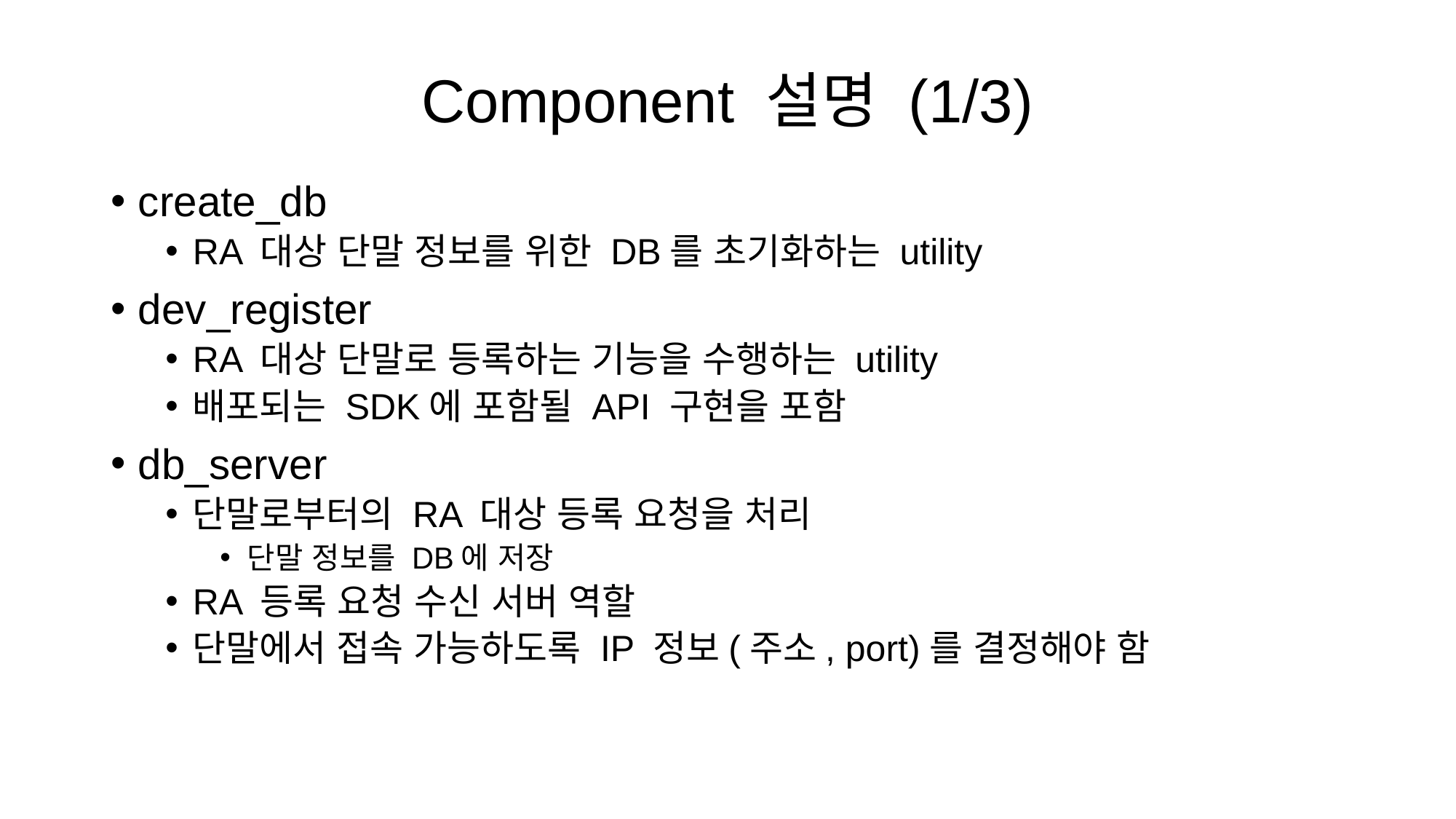

Component 설명 (1/3)
create_db
RA 대상 단말 정보를 위한 DB를 초기화하는 utility
dev_register
RA 대상 단말로 등록하는 기능을 수행하는 utility
배포되는 SDK에 포함될 API 구현을 포함
db_server
단말로부터의 RA 대상 등록 요청을 처리
단말 정보를 DB에 저장
RA 등록 요청 수신 서버 역할
단말에서 접속 가능하도록 IP 정보(주소, port)를 결정해야 함